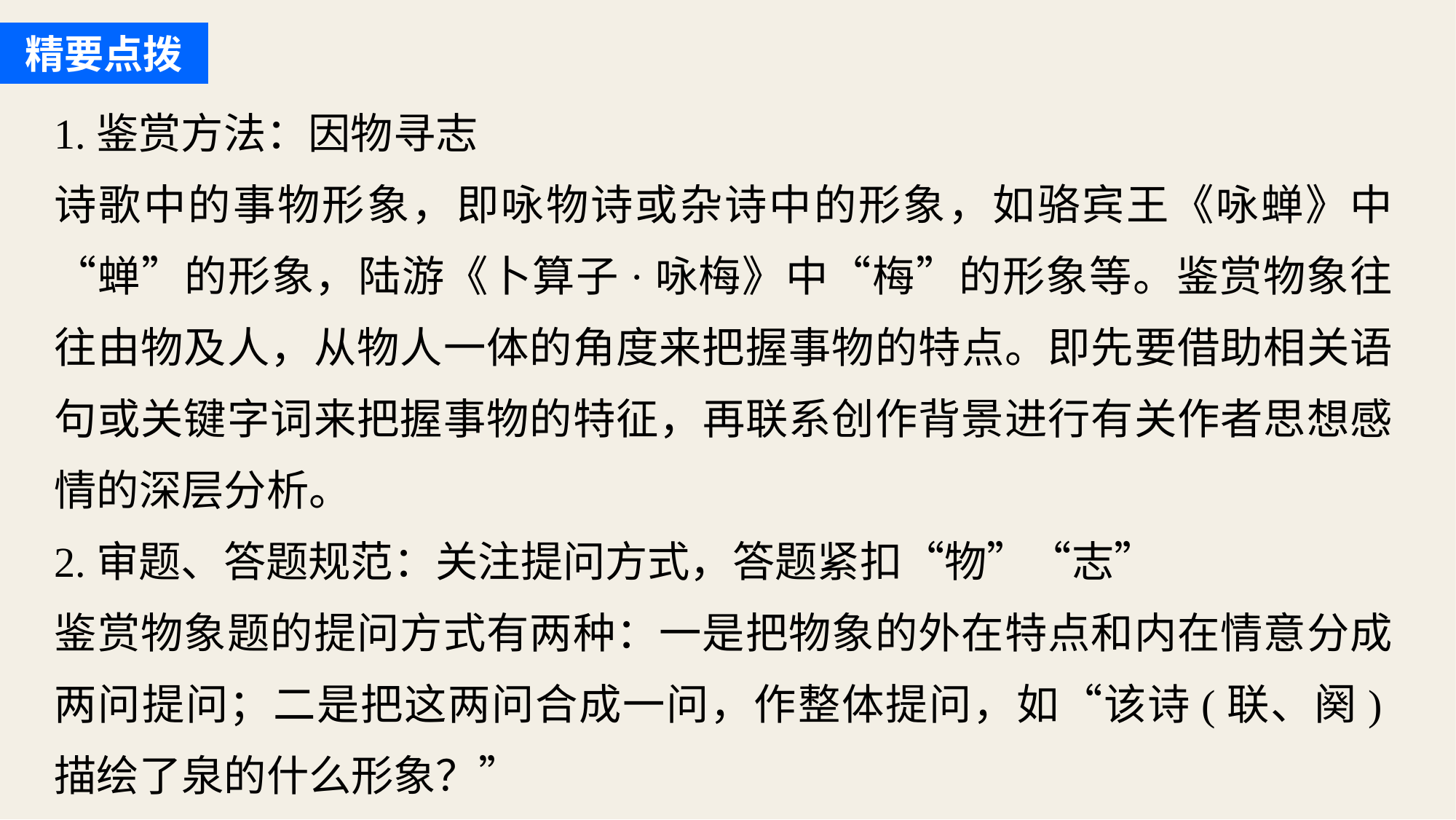

精要点拨
1.鉴赏方法：因物寻志
诗歌中的事物形象，即咏物诗或杂诗中的形象，如骆宾王《咏蝉》中“蝉”的形象，陆游《卜算子·咏梅》中“梅”的形象等。鉴赏物象往往由物及人，从物人一体的角度来把握事物的特点。即先要借助相关语句或关键字词来把握事物的特征，再联系创作背景进行有关作者思想感情的深层分析。
2.审题、答题规范：关注提问方式，答题紧扣“物”“志”
鉴赏物象题的提问方式有两种：一是把物象的外在特点和内在情意分成两问提问；二是把这两问合成一问，作整体提问，如“该诗(联、阕)描绘了泉的什么形象？”